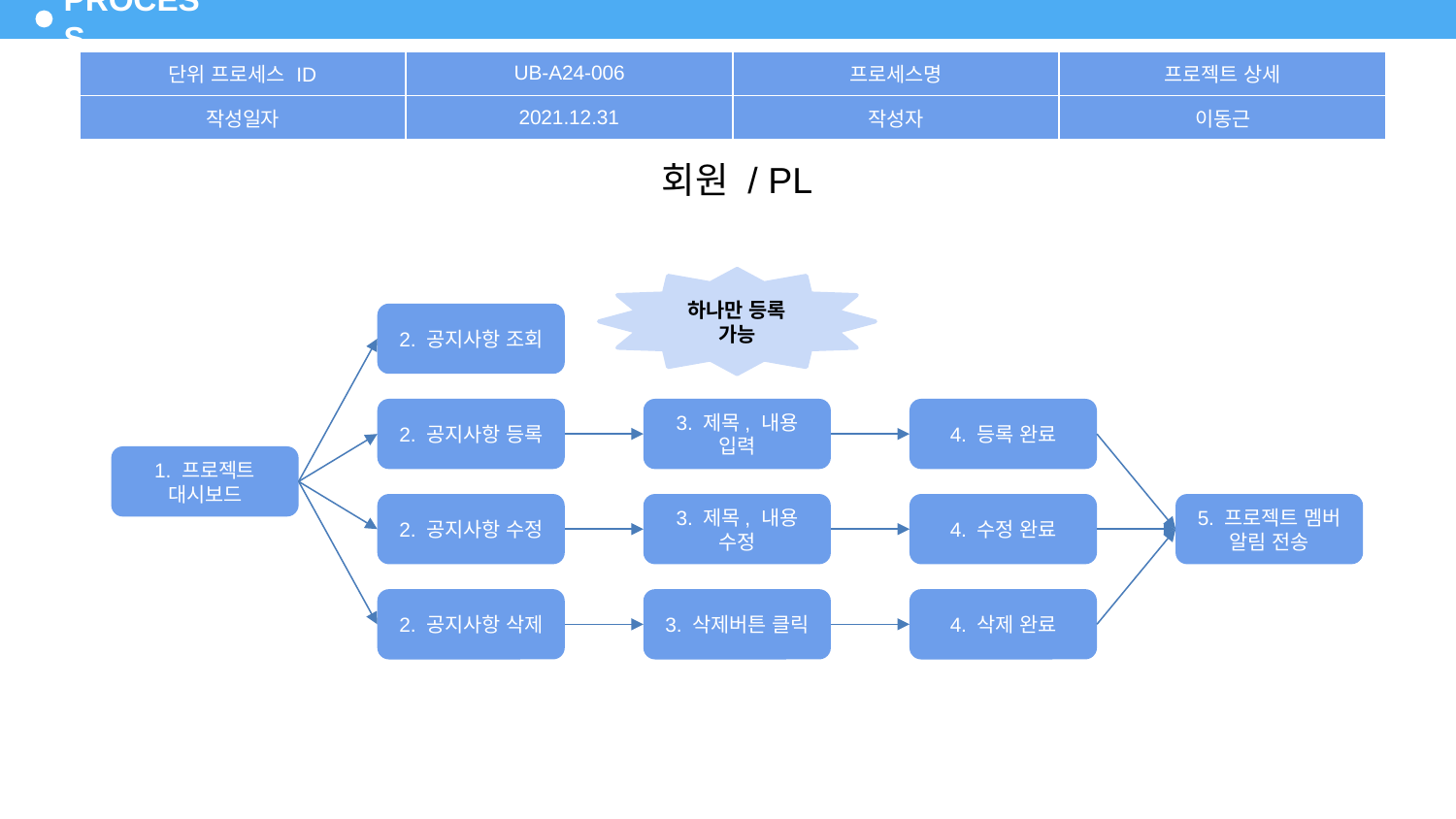

# PROCESS
| 단위 프로세스 ID | UB-A24-006 | 프로세스명 | 프로젝트 상세 |
| --- | --- | --- | --- |
| 작성일자 | 2021.12.31 | 작성자 | 이동근 |
회원 / PL
하나만 등록 가능
2. 공지사항 조회
2. 공지사항 등록
3. 제목, 내용 입력
4. 등록 완료
1. 프로젝트 대시보드
2. 공지사항 수정
3. 제목, 내용 수정
4. 수정 완료
5. 프로젝트 멤버 알림 전송
2. 공지사항 삭제
3. 삭제버튼 클릭
4. 삭제 완료